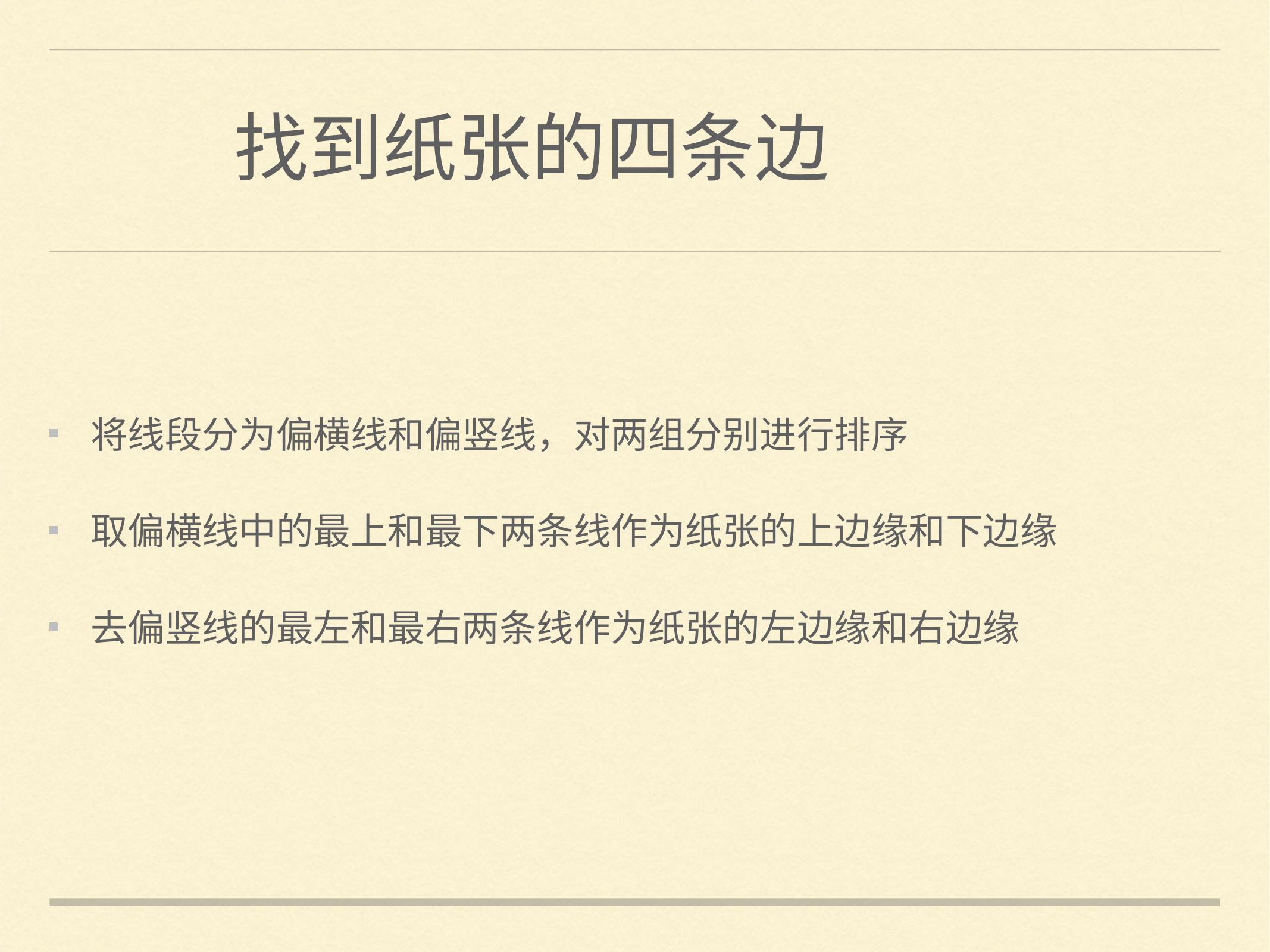

# 找到纸张的四条边
将线段分为偏横线和偏竖线，对两组分别进行排序
取偏横线中的最上和最下两条线作为纸张的上边缘和下边缘
去偏竖线的最左和最右两条线作为纸张的左边缘和右边缘